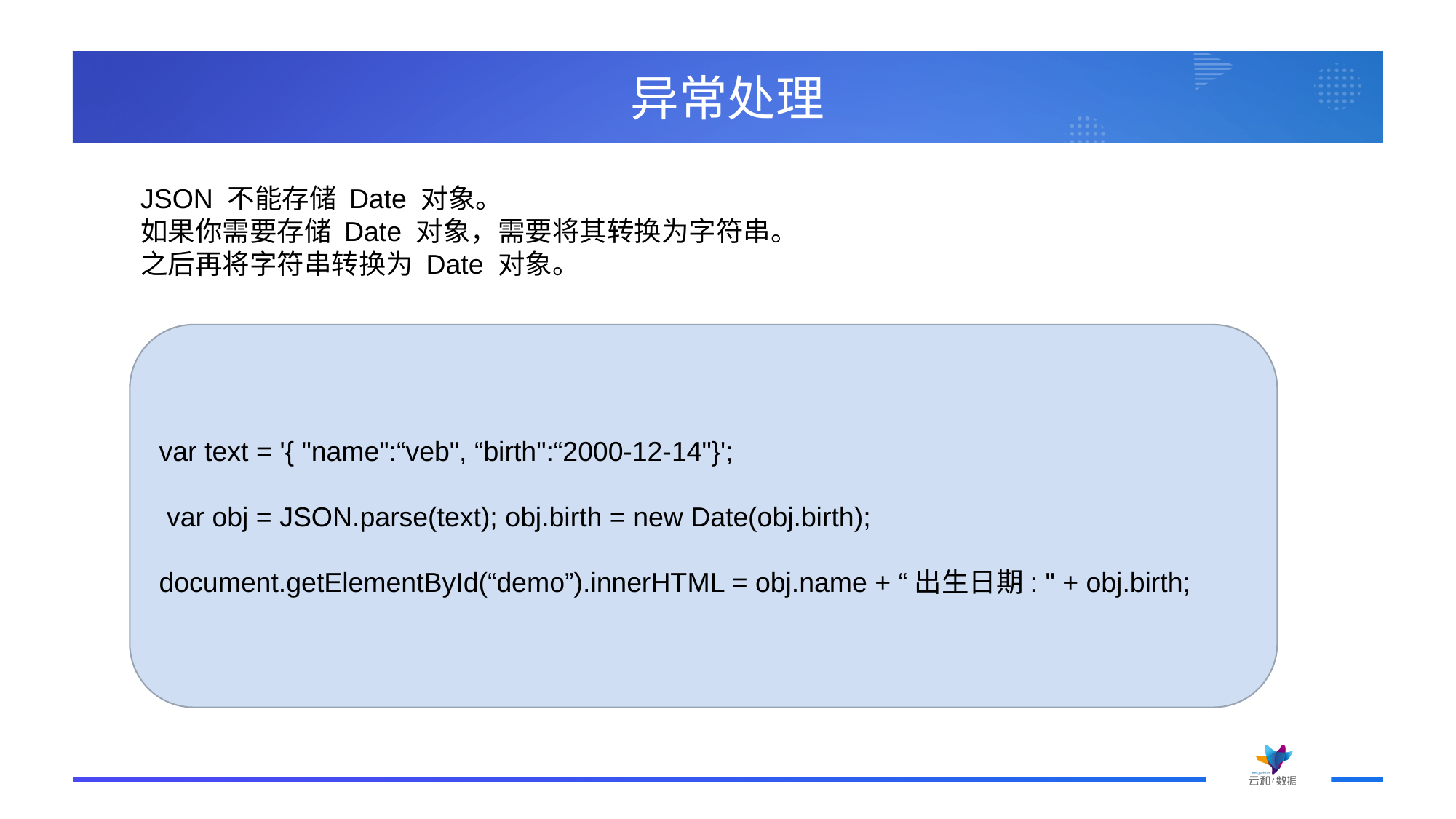

# 异常处理
JSON 不能存储 Date 对象。
如果你需要存储 Date 对象，需要将其转换为字符串。
之后再将字符串转换为 Date 对象。
var text = '{ "name":“veb", “birth":“2000-12-14"}';

 var obj = JSON.parse(text); obj.birth = new Date(obj.birth);

document.getElementById(“demo”).innerHTML = obj.name + “出生日期: " + obj.birth;